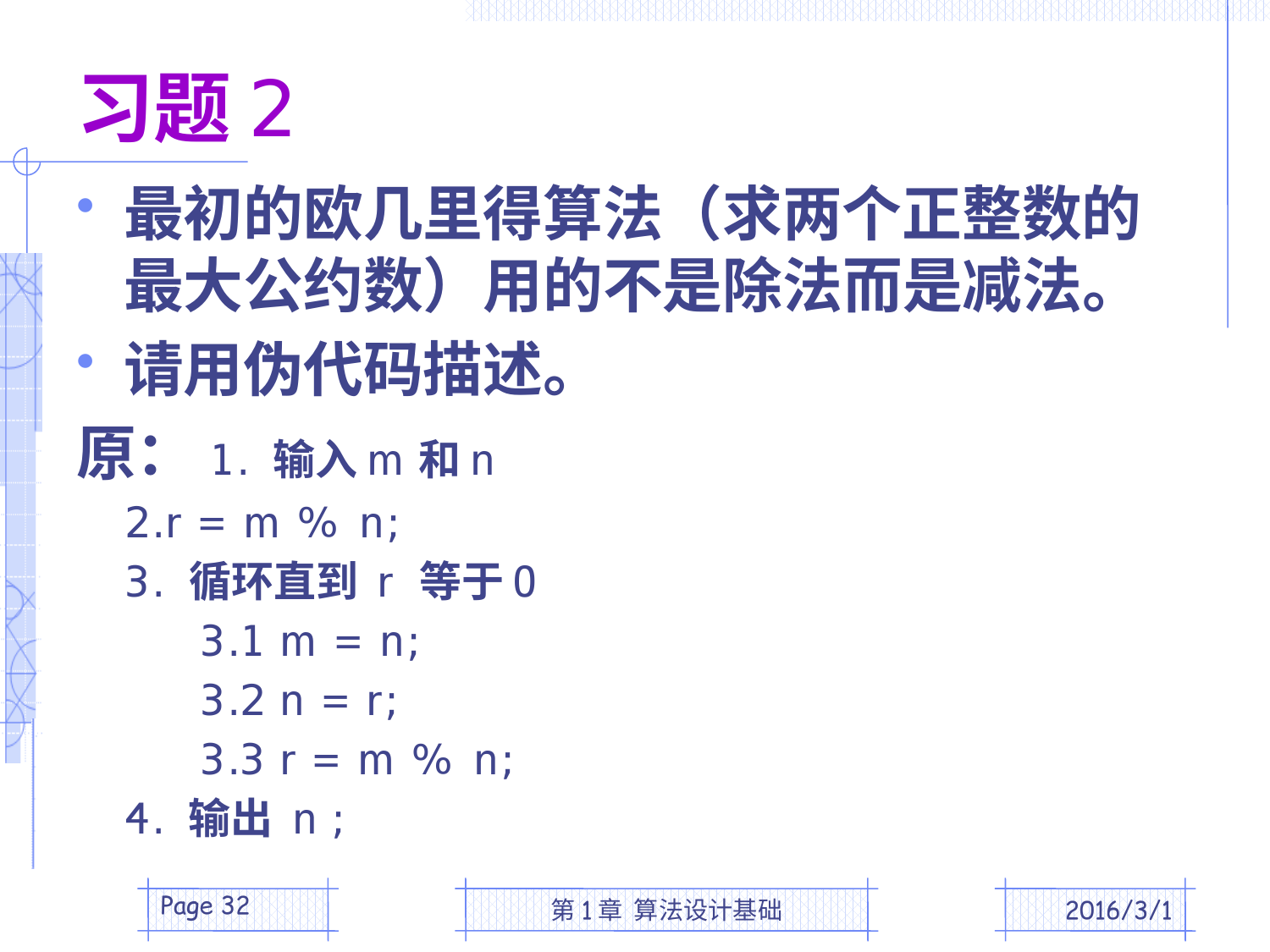

# 习题2
最初的欧几里得算法（求两个正整数的最大公约数）用的不是除法而是减法。
请用伪代码描述。
原：1. 输入m和n
    2.r = m % n;
    3. 循环直到 r 等于0
          3.1 m = n;
          3.2 n = r;
          3.3 r = m % n;
    4. 输出 n ;

Page 32
第1章  算法设计基础
2016/3/1